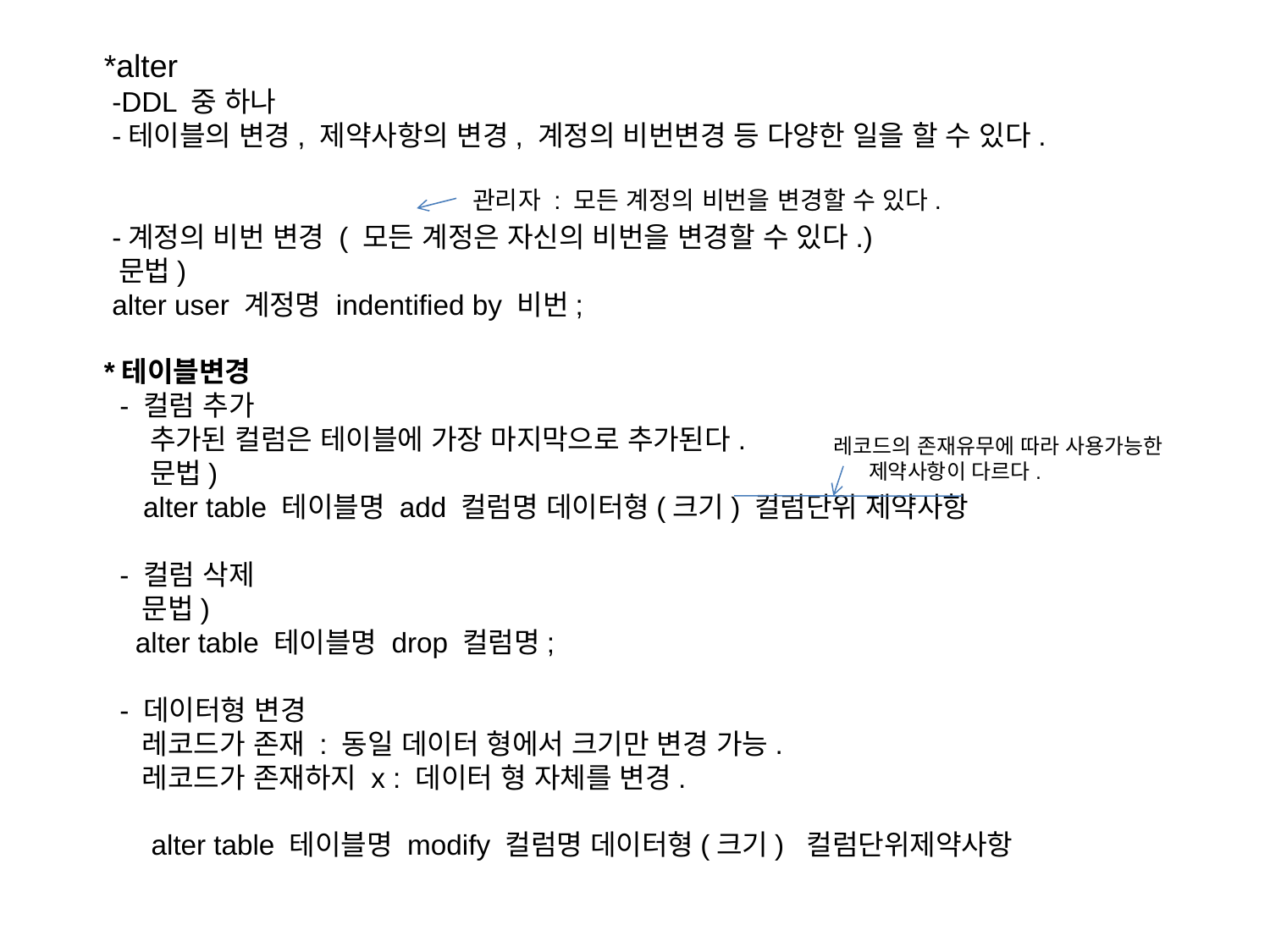

*alter
 -DDL 중 하나
 -테이블의 변경, 제약사항의 변경, 계정의 비번변경 등 다양한 일을 할 수 있다.

 -계정의 비번 변경 ( 모든 계정은 자신의 비번을 변경할 수 있다.)
 문법)
 alter user 계정명 indentified by 비번;

*테이블변경
  - 컬럼 추가
     추가된 컬럼은 테이블에 가장 마지막으로 추가된다.
     문법)
     alter table 테이블명 add 컬럼명 데이터형(크기) 컬럼단위 제약사항

  - 컬럼 삭제
    문법)
    alter table 테이블명 drop 컬럼명;

  - 데이터형 변경
    레코드가 존재 : 동일 데이터 형에서 크기만 변경 가능.
    레코드가 존재하지 x : 데이터 형 자체를 변경.

      alter table 테이블명 modify 컬럼명 데이터형(크기)  컬럼단위제약사항

관리자 : 모든 계정의 비번을 변경할 수 있다.
레코드의 존재유무에 따라 사용가능한
     제약사항이 다르다.